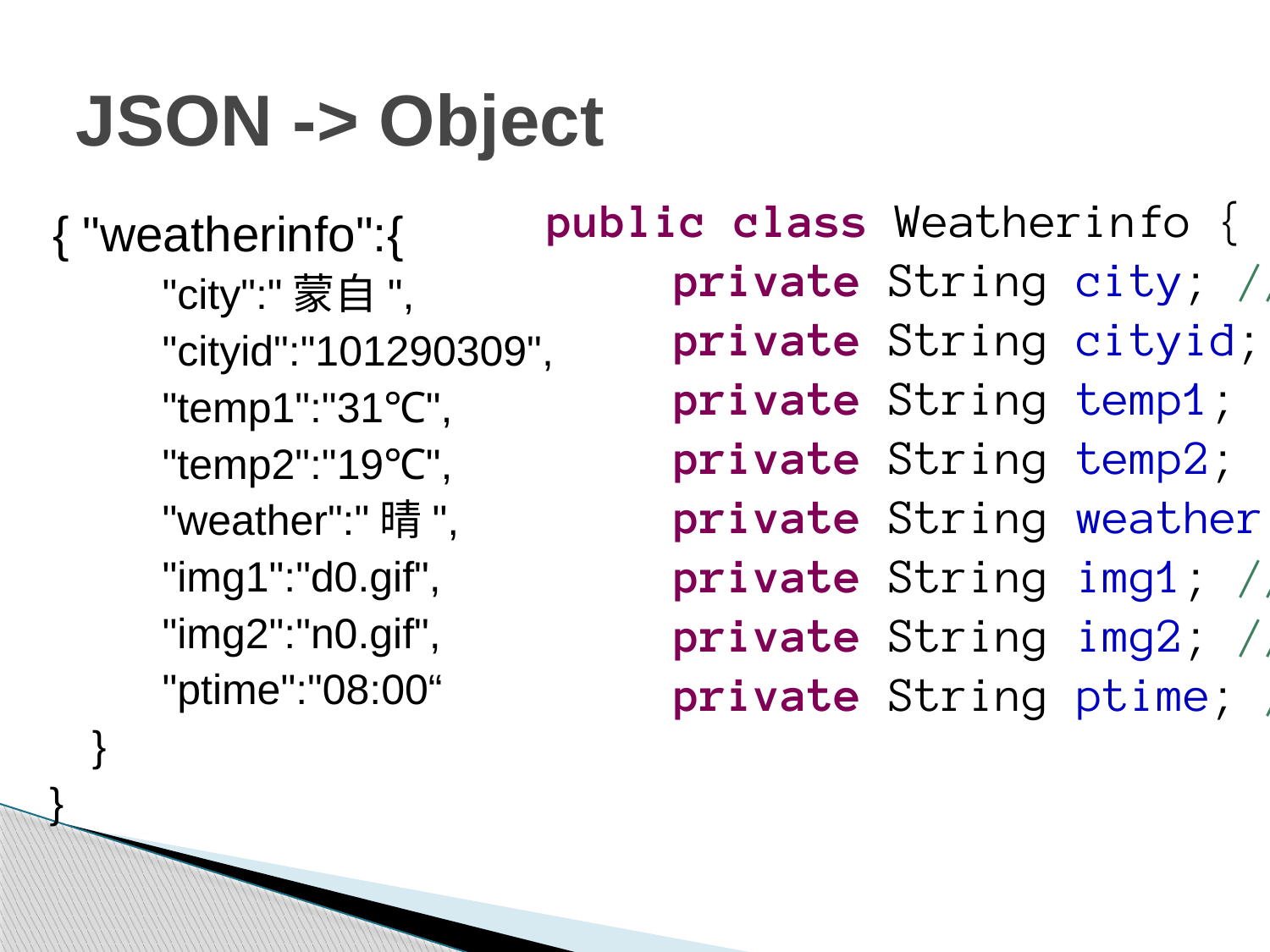

# JSON -> Object
public class Weatherinfo {
	private String city; // 城市中文名
	private String cityid; // 城市 ID
	private String temp1;
	private String temp2;
	private String weather; // 天气
	private String img1; // ? 天气图标编号
	private String img2; // ? 天气图标编号
	private String ptime; // 发布时间

{ "weatherinfo":{
"city":"蒙自",
"cityid":"101290309",
"temp1":"31℃",
"temp2":"19℃",
"weather":"晴",
"img1":"d0.gif",
"img2":"n0.gif",
"ptime":"08:00“
}
}